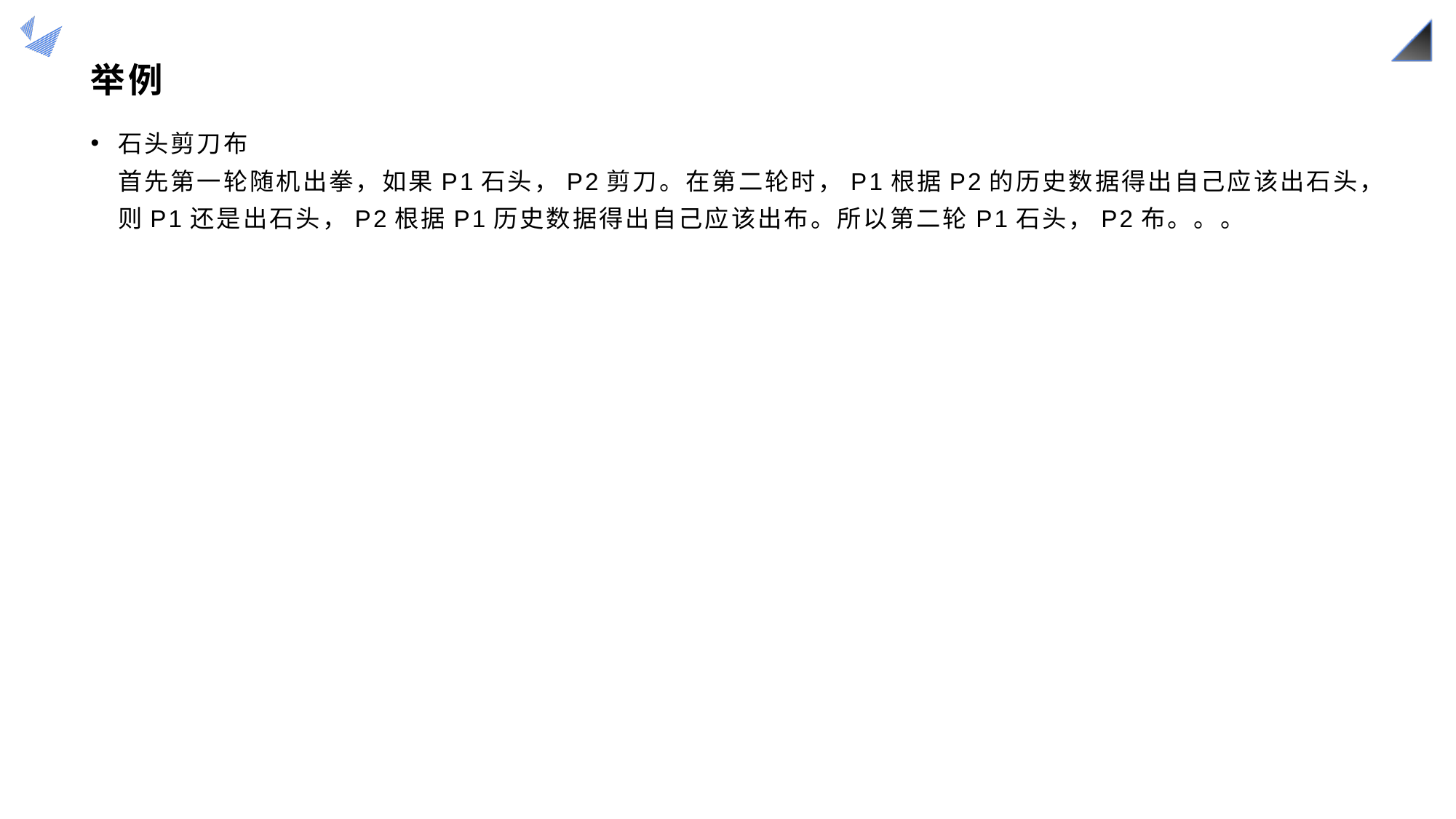

# 举例
石头剪刀布
首先第一轮随机出拳，如果P1石头，P2剪刀。在第二轮时，P1根据P2的历史数据得出自己应该出石头，则P1还是出石头，P2根据P1历史数据得出自己应该出布。所以第二轮P1石头，P2布。。。